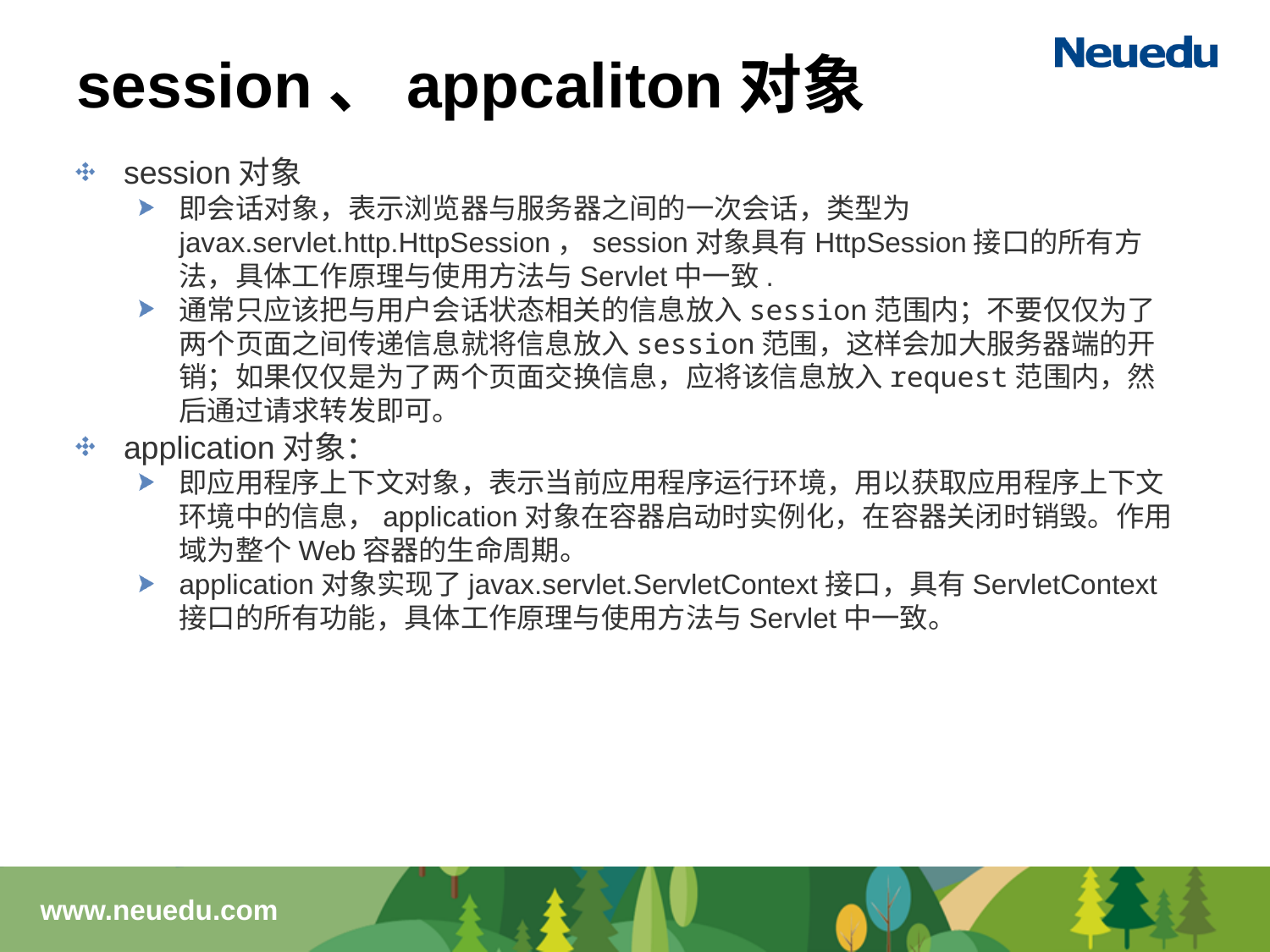

# session、appcaliton对象
session对象
即会话对象，表示浏览器与服务器之间的一次会话，类型为javax.servlet.http.HttpSession，session对象具有HttpSession接口的所有方法，具体工作原理与使用方法与Servlet中一致.
通常只应该把与用户会话状态相关的信息放入session范围内；不要仅仅为了两个页面之间传递信息就将信息放入session范围，这样会加大服务器端的开销；如果仅仅是为了两个页面交换信息，应将该信息放入request范围内，然后通过请求转发即可。
application对象：
即应用程序上下文对象，表示当前应用程序运行环境，用以获取应用程序上下文环境中的信息，application对象在容器启动时实例化，在容器关闭时销毁。作用域为整个Web容器的生命周期。
application对象实现了javax.servlet.ServletContext接口，具有ServletContext接口的所有功能，具体工作原理与使用方法与Servlet中一致。